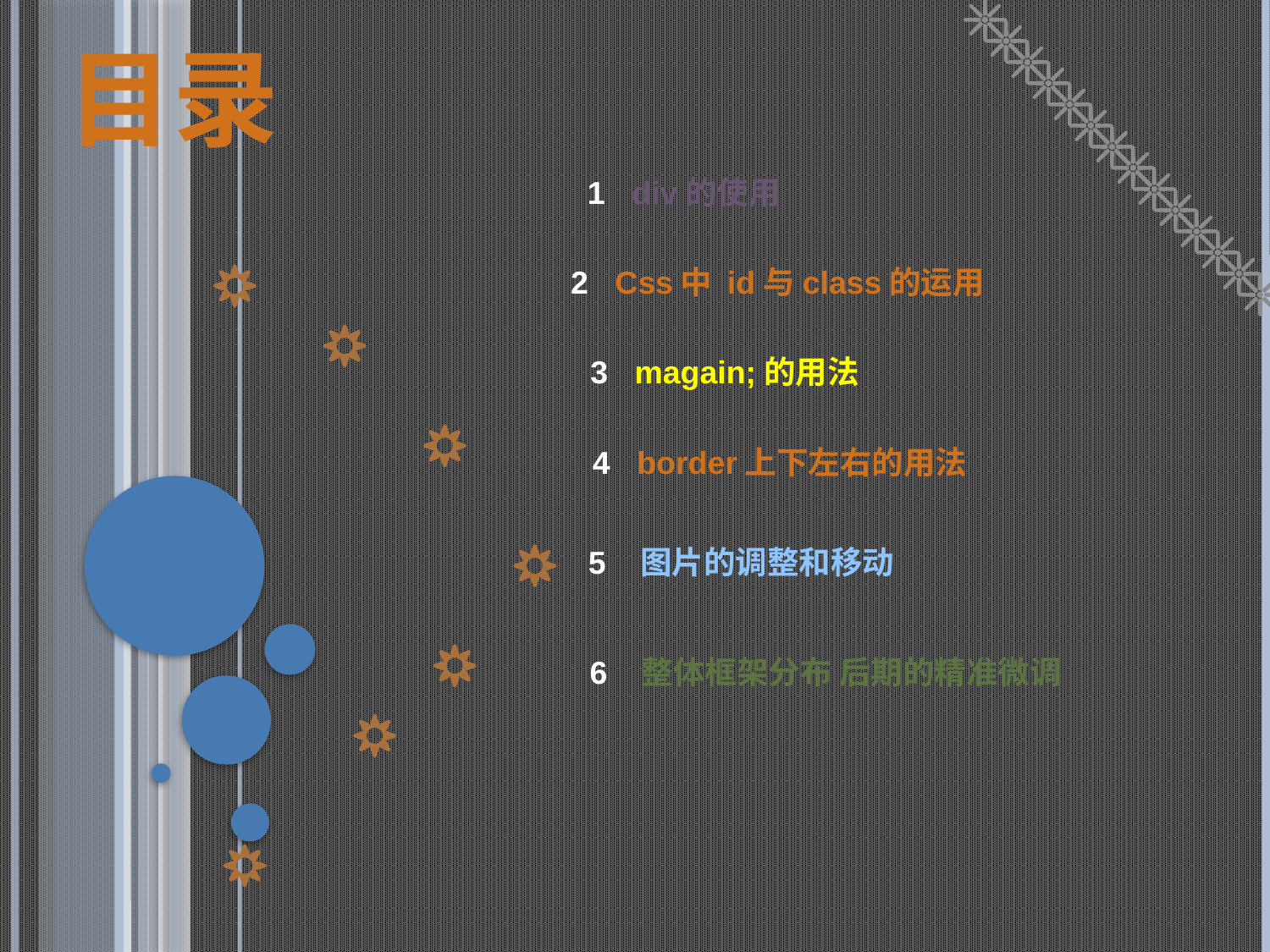

目录

1   div的使用

2   Css中 id与class的运用

3   magain;的用法

4   border上下左右的用法
5   图片的调整和移动

 6   整体框架分布 后期的精准微调